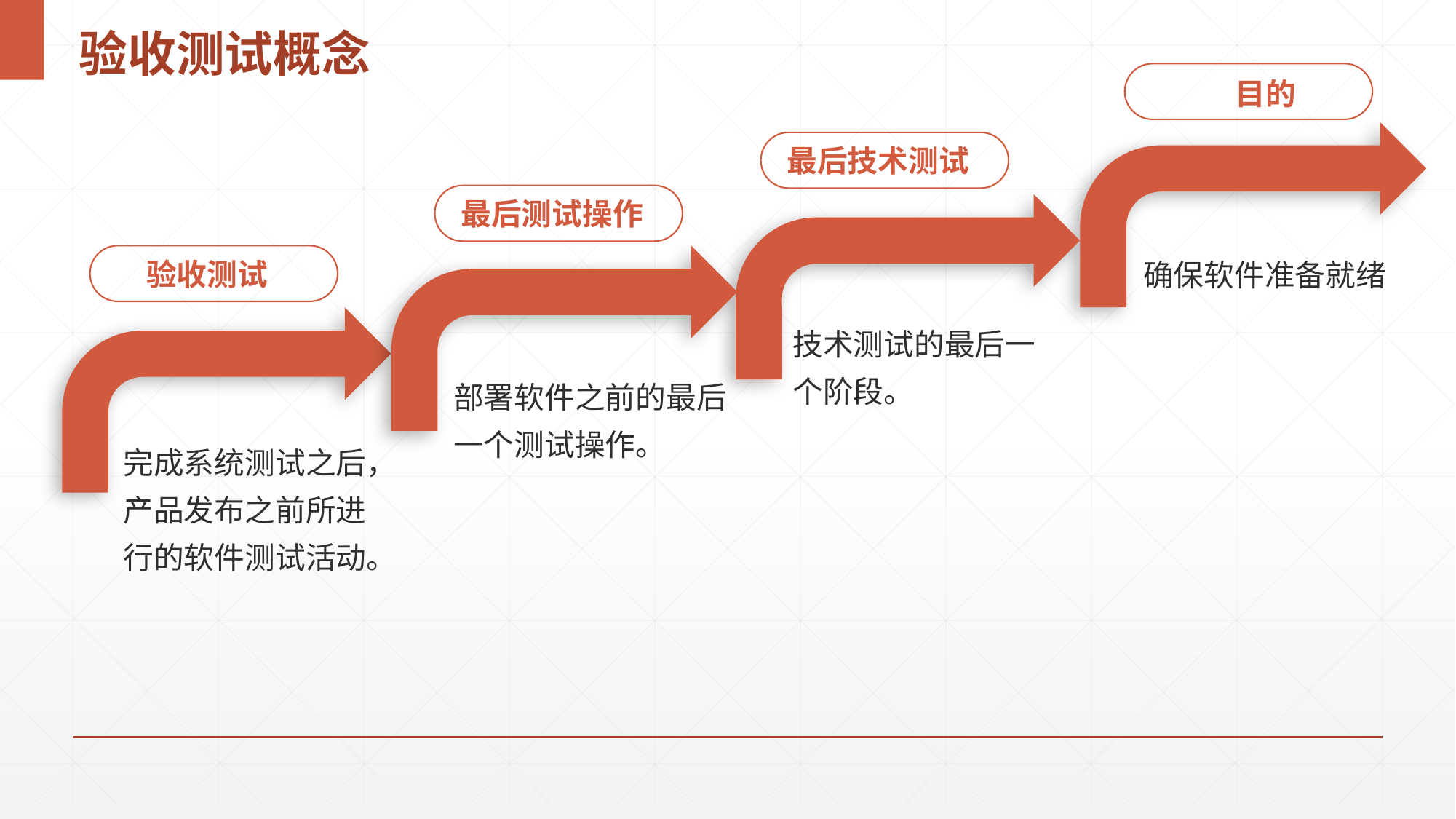

# 验收测试概念

目的

最后技术测试

最后测试操作
确保软件准备就绪

验收测试

技术测试的最后一个阶段。
部署软件之前的最后一个测试操作。
完成系统测试之后，产品发布之前所进行的软件测试活动。